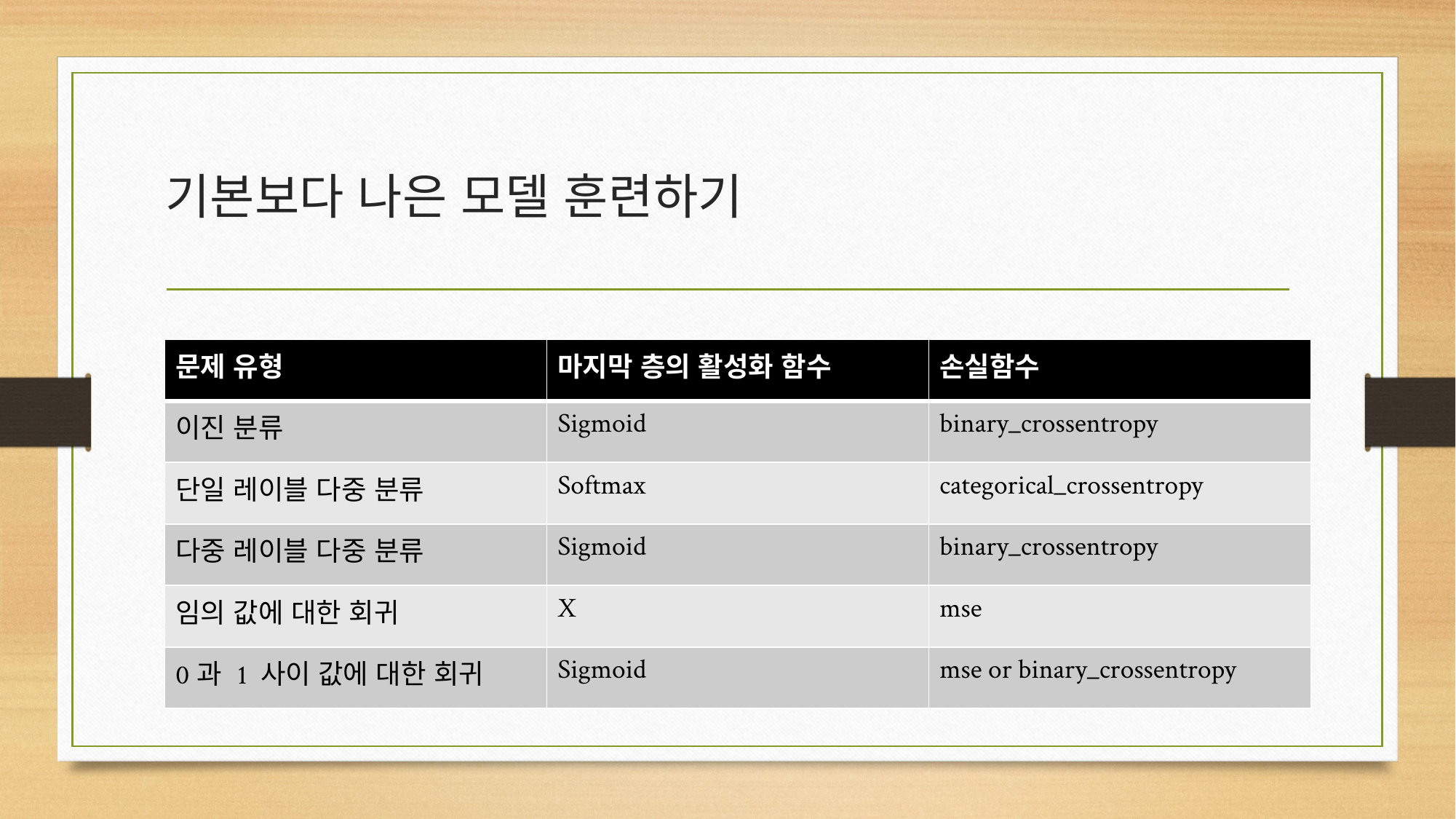

# 기본보다 나은 모델 훈련하기
| 문제 유형 | 마지막 층의 활성화 함수 | 손실함수 |
| --- | --- | --- |
| 이진 분류 | Sigmoid | binary\_crossentropy |
| 단일 레이블 다중 분류 | Softmax | categorical\_crossentropy |
| 다중 레이블 다중 분류 | Sigmoid | binary\_crossentropy |
| 임의 값에 대한 회귀 | X | mse |
| 0과 1 사이 값에 대한 회귀 | Sigmoid | mse or binary\_crossentropy |